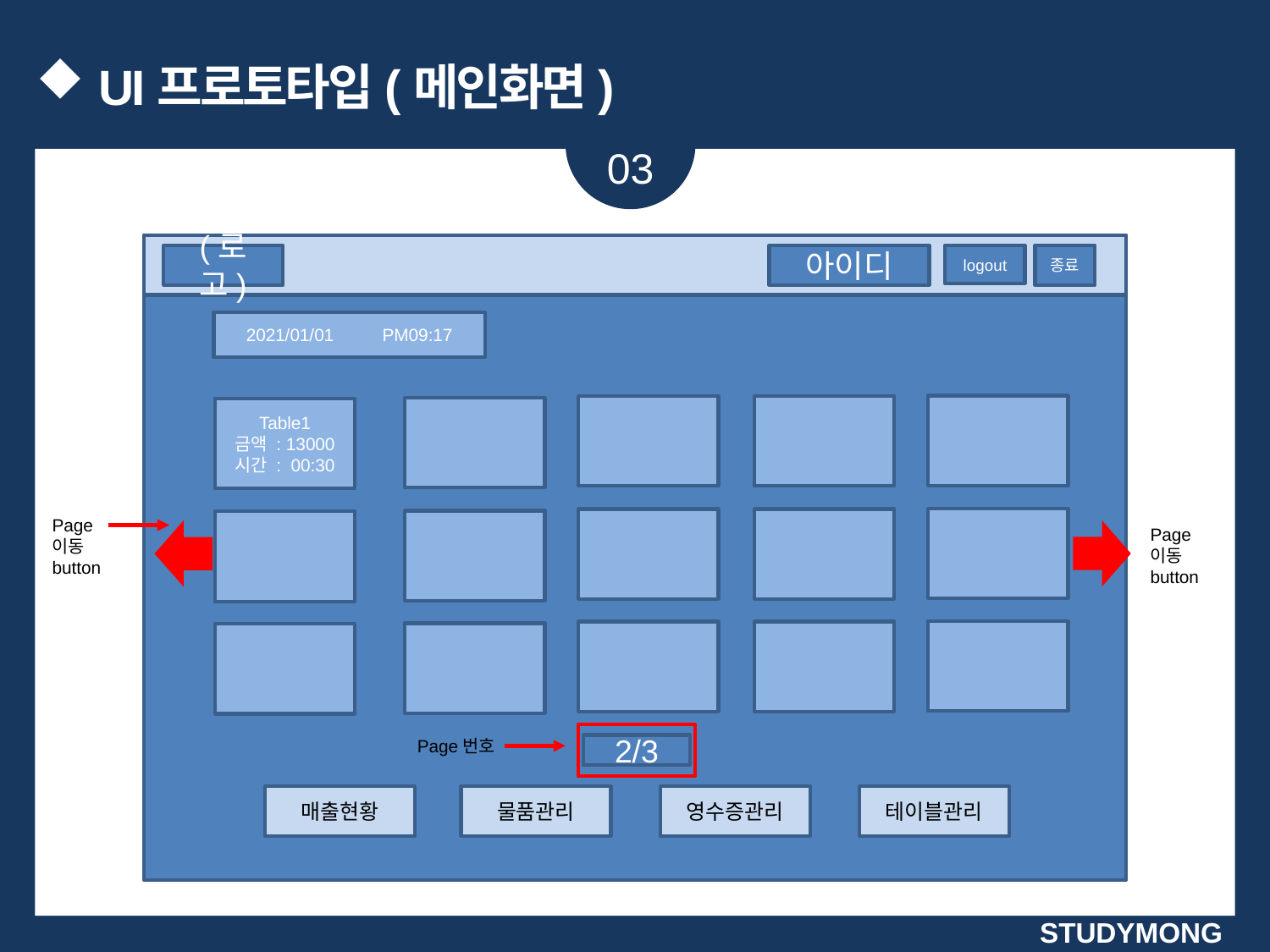

UI프로토타입(메인화면)

03

(로고)
아이디
logout
종료
2021/01/01          PM09:17

Table1
금액 : 13000
시간 :  00:30
Page이동button

Page이동button

Page번호
2/3
매출현황
물품관리
영수증관리
테이블관리
STUDYMONG